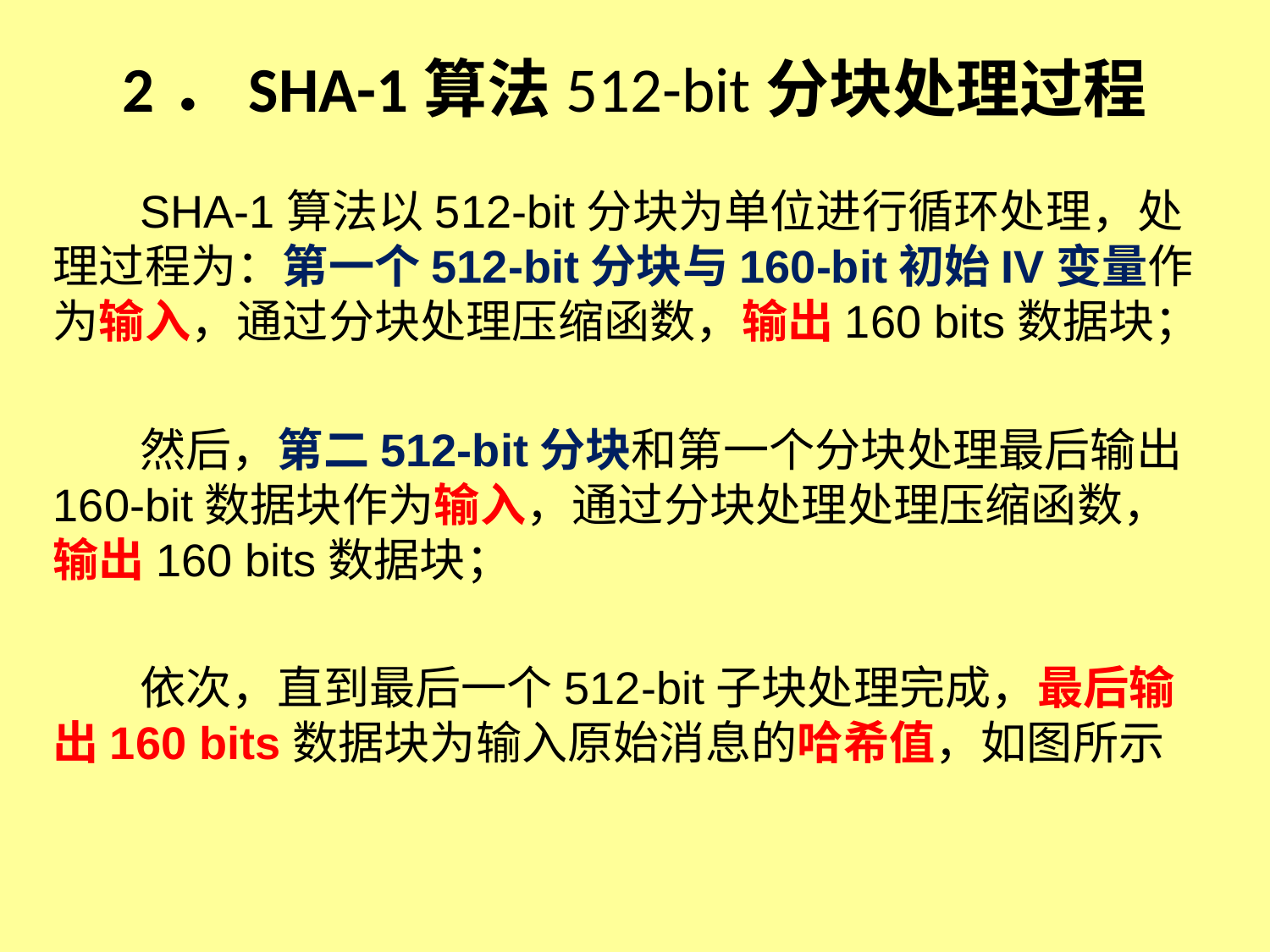

# 2．SHA-1算法512-bit分块处理过程
SHA-1算法以512-bit分块为单位进行循环处理，处理过程为：第一个512-bit分块与160-bit初始IV变量作为输入，通过分块处理压缩函数，输出160 bits数据块；

然后，第二512-bit分块和第一个分块处理最后输出160-bit数据块作为输入，通过分块处理处理压缩函数，输出160 bits数据块；

依次，直到最后一个512-bit子块处理完成，最后输出160 bits数据块为输入原始消息的哈希值，如图所示